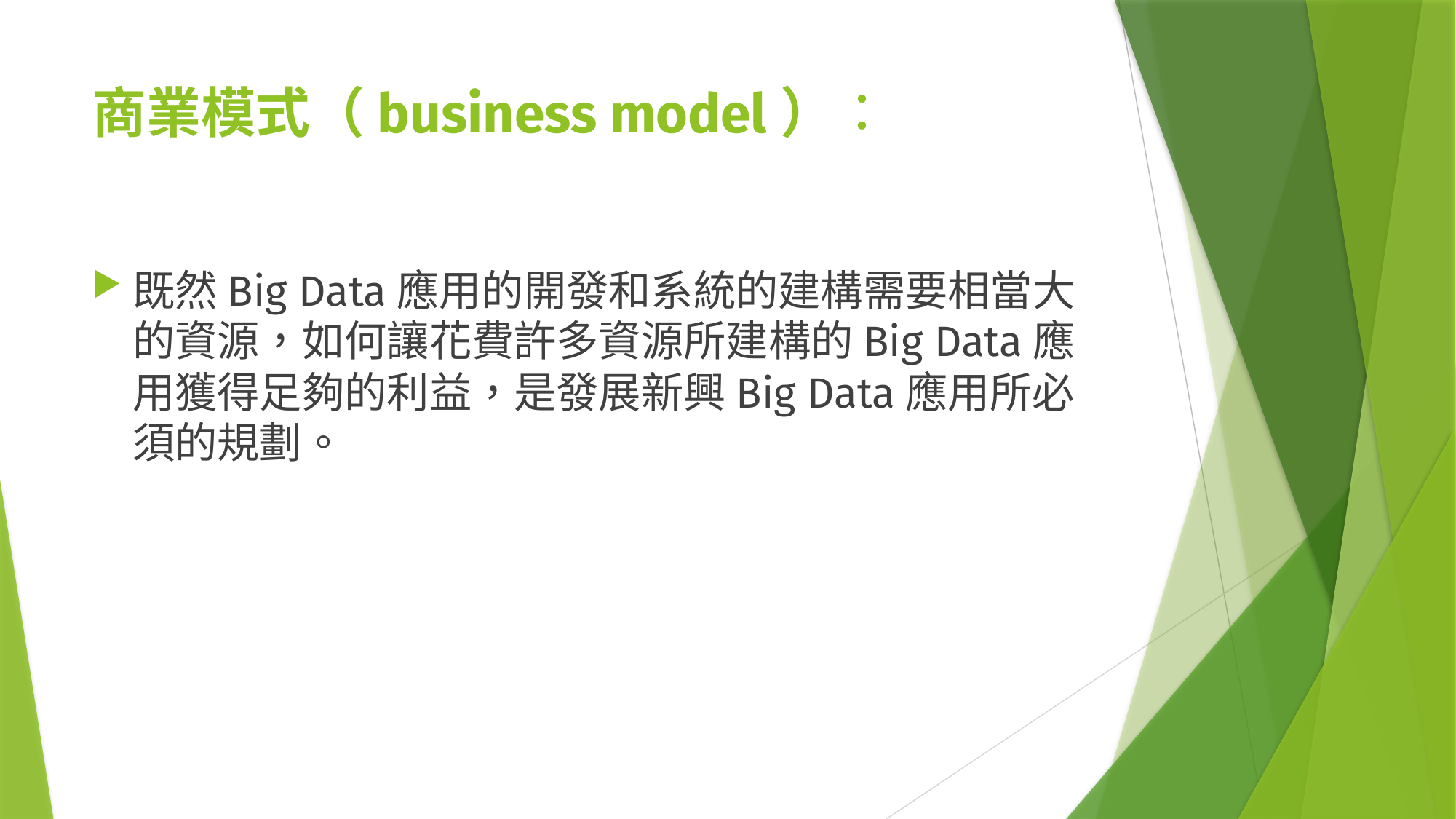

# 商業模式（business model）：
既然Big Data應用的開發和系統的建構需要相當大的資源，如何讓花費許多資源所建構的Big Data應用獲得足夠的利益，是發展新興Big Data應用所必須的規劃。